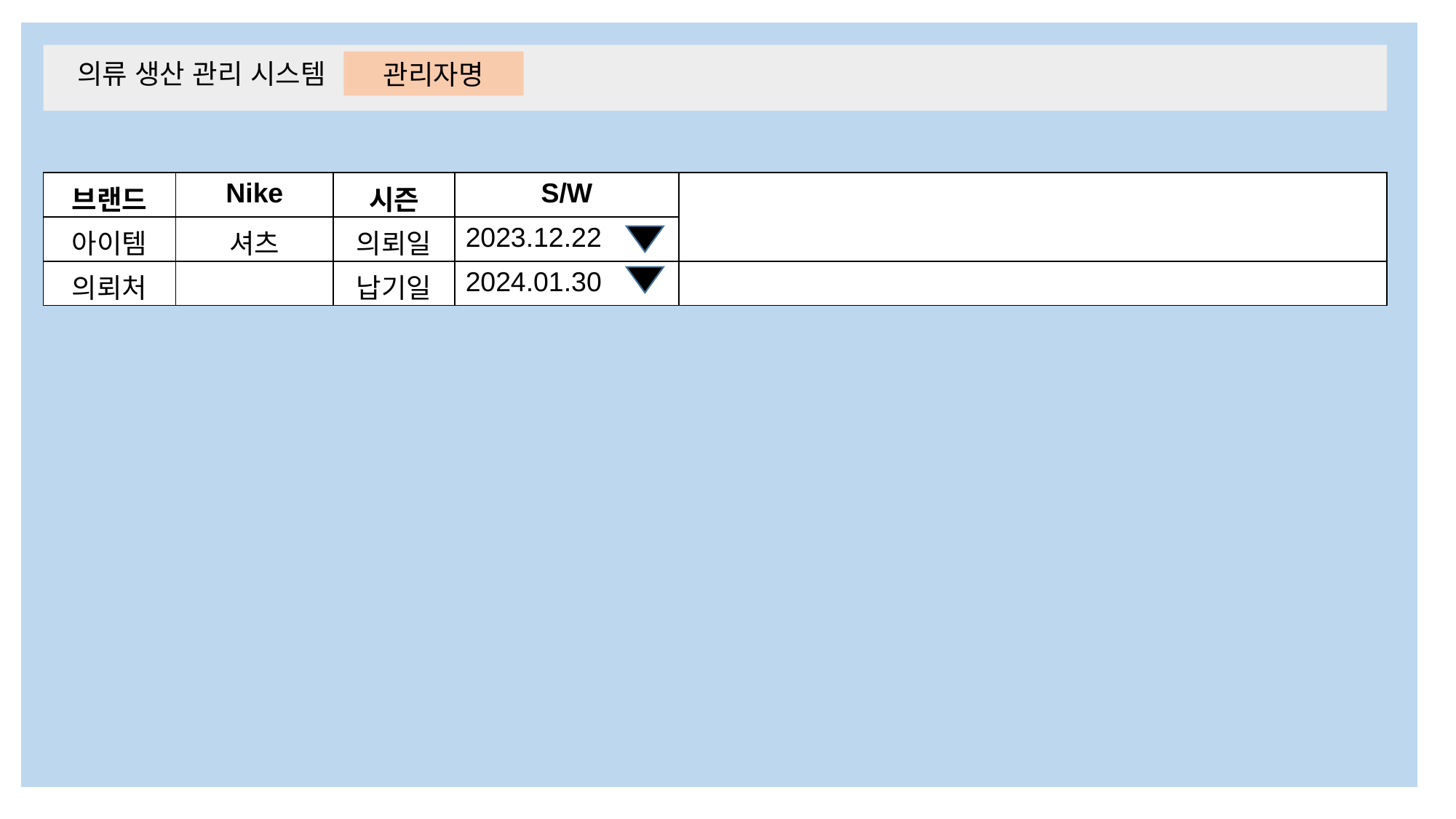

의류 생산 관리 시스템
관리자명
| 브랜드 | Nike | 시즌 | S/W |  |
| --- | --- | --- | --- | --- |
| 아이템 | 셔츠 | 의뢰일 | 2023.12.22 |  |
| 의뢰처 |  | 납기일 | 2024.01.30 |  |

### Chart: 일단 넣어 본 것

| Category |
|---|